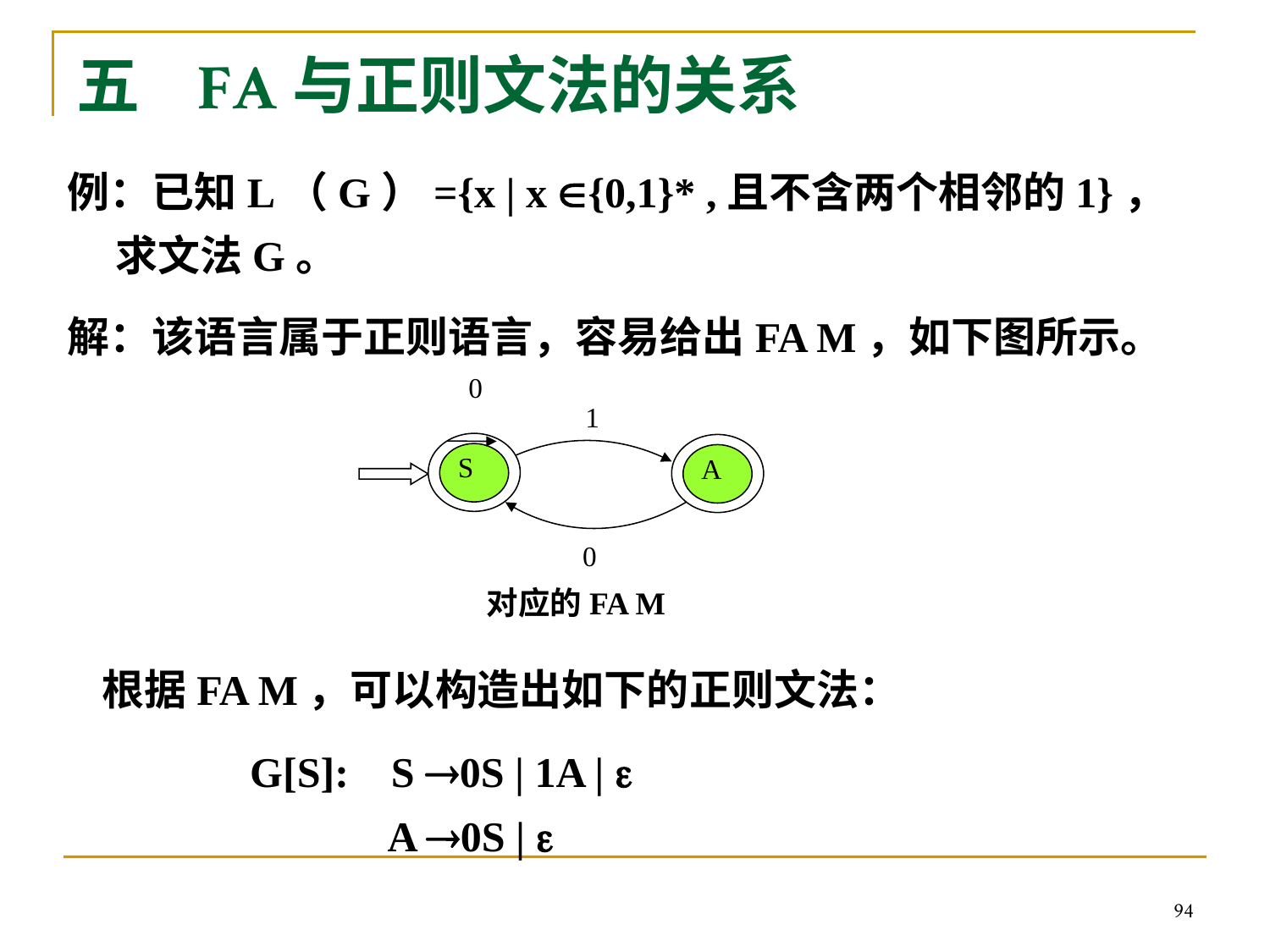

# 五   FA与正则文法的关系
例：已知L（G）={x | x ∈{0,1}* ,且不含两个相邻的1}， 求文法G。
解：该语言属于正则语言，容易给出FA M，如下图所示。

0

1

S

A

0
  对应的FA M
根据FA M，可以构造出如下的正则文法：
              G[S]:    S →0S | 1A | ε
                           A →0S | ε
94